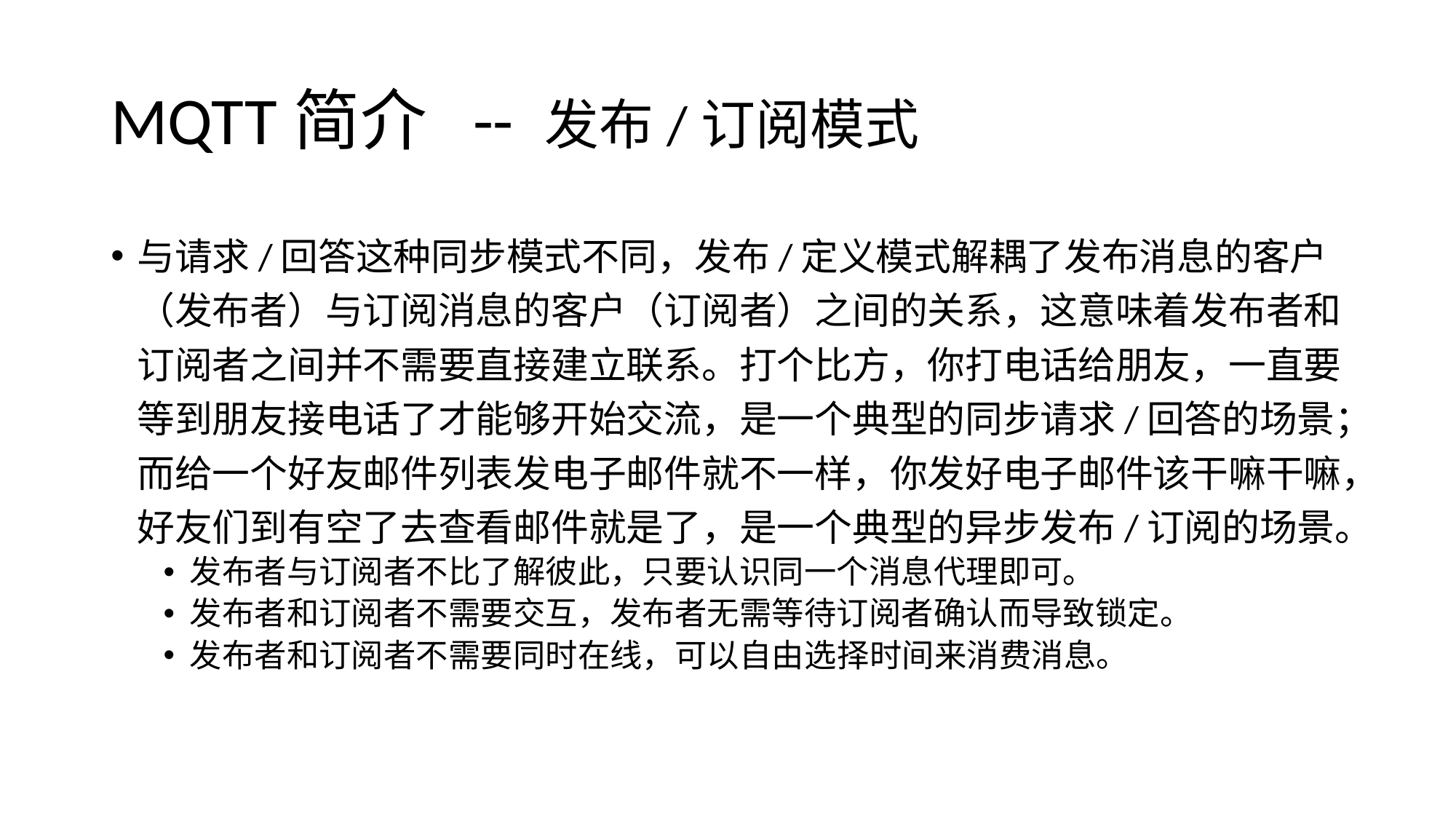

# MQTT简介  -- 发布/订阅模式
与请求/回答这种同步模式不同，发布/定义模式解耦了发布消息的客户（发布者）与订阅消息的客户（订阅者）之间的关系，这意味着发布者和订阅者之间并不需要直接建立联系。打个比方，你打电话给朋友，一直要等到朋友接电话了才能够开始交流，是一个典型的同步请求/回答的场景；而给一个好友邮件列表发电子邮件就不一样，你发好电子邮件该干嘛干嘛，好友们到有空了去查看邮件就是了，是一个典型的异步发布/订阅的场景。
发布者与订阅者不比了解彼此，只要认识同一个消息代理即可。
发布者和订阅者不需要交互，发布者无需等待订阅者确认而导致锁定。
发布者和订阅者不需要同时在线，可以自由选择时间来消费消息。